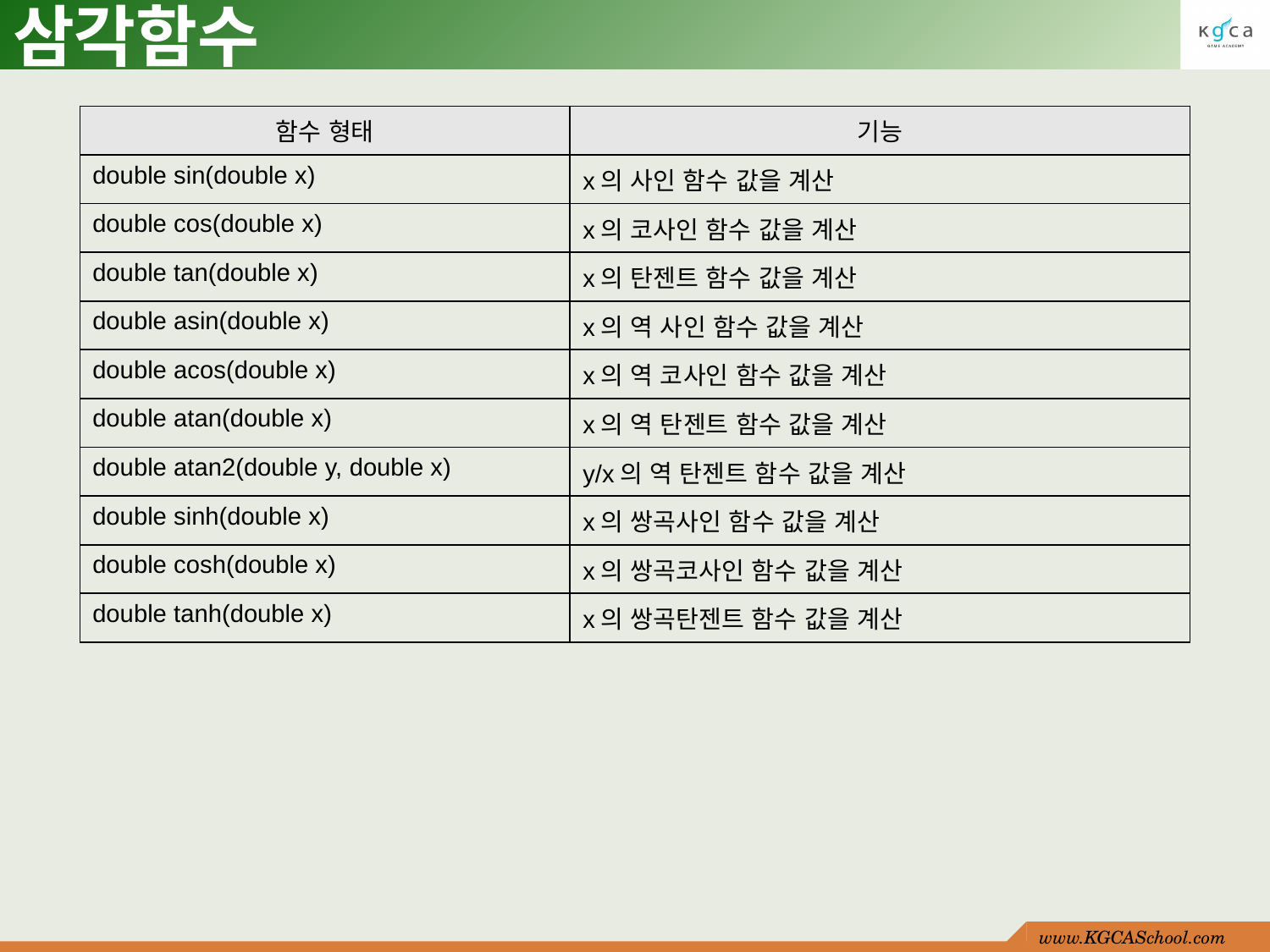

# 삼각함수
| 함수 형태 | 기능 |
| --- | --- |
| double sin(double x) | x의 사인 함수 값을 계산 |
| double cos(double x) | x의 코사인 함수 값을 계산 |
| double tan(double x) | x의 탄젠트 함수 값을 계산 |
| double asin(double x) | x의 역 사인 함수 값을 계산 |
| double acos(double x) | x의 역 코사인 함수 값을 계산 |
| double atan(double x) | x의 역 탄젠트 함수 값을 계산 |
| double atan2(double y, double x) | y/x의 역 탄젠트 함수 값을 계산 |
| double sinh(double x) | x의 쌍곡사인 함수 값을 계산 |
| double cosh(double x) | x의 쌍곡코사인 함수 값을 계산 |
| double tanh(double x) | x의 쌍곡탄젠트 함수 값을 계산 |